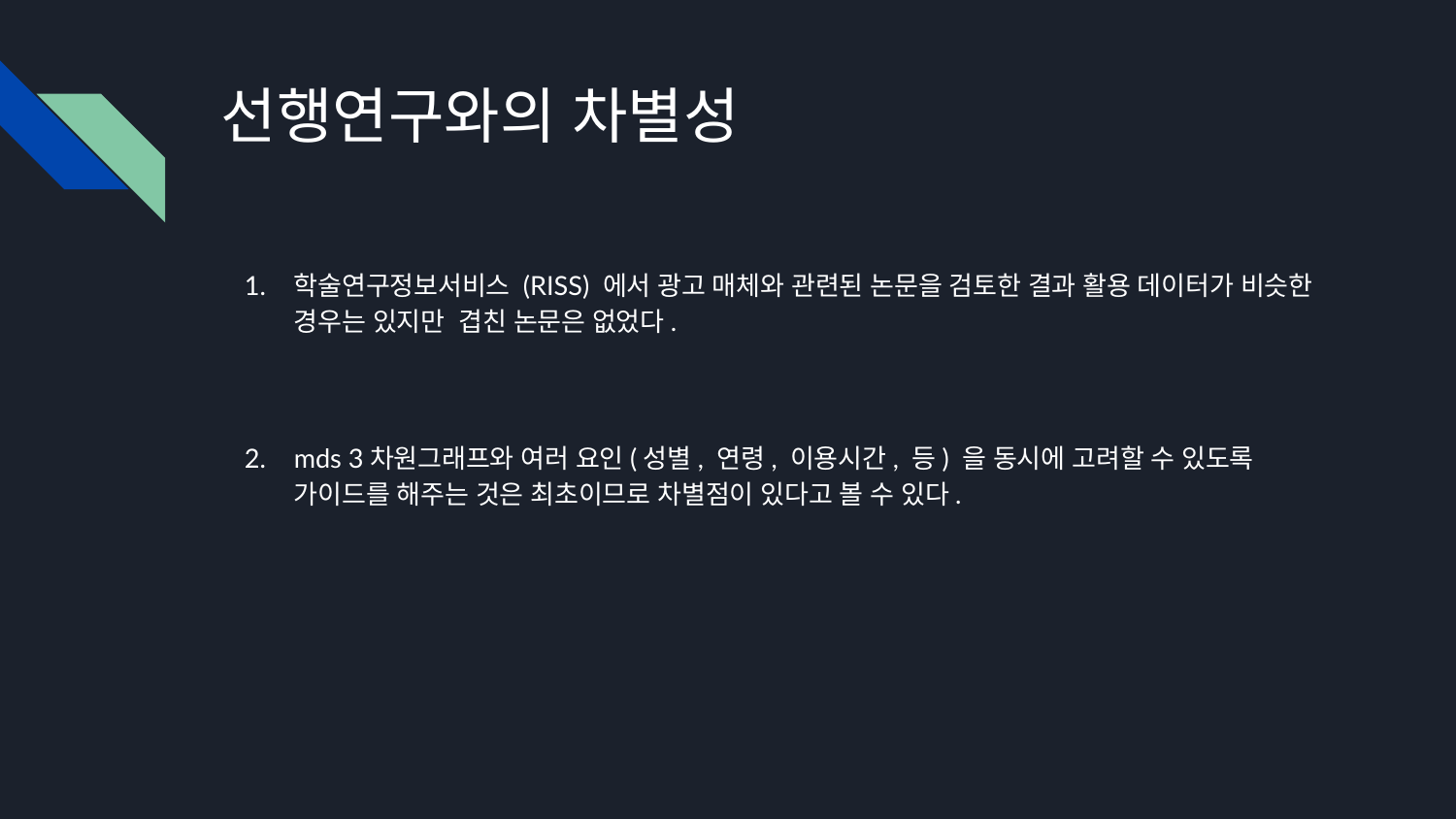

# 선행연구와의 차별성
학술연구정보서비스 (RISS) 에서 광고 매체와 관련된 논문을 검토한 결과 활용 데이터가 비슷한 경우는 있지만  겹친 논문은 없었다.

mds 3차원그래프와 여러 요인(성별, 연령, 이용시간, 등) 을 동시에 고려할 수 있도록 가이드를 해주는 것은 최초이므로 차별점이 있다고 볼 수 있다.